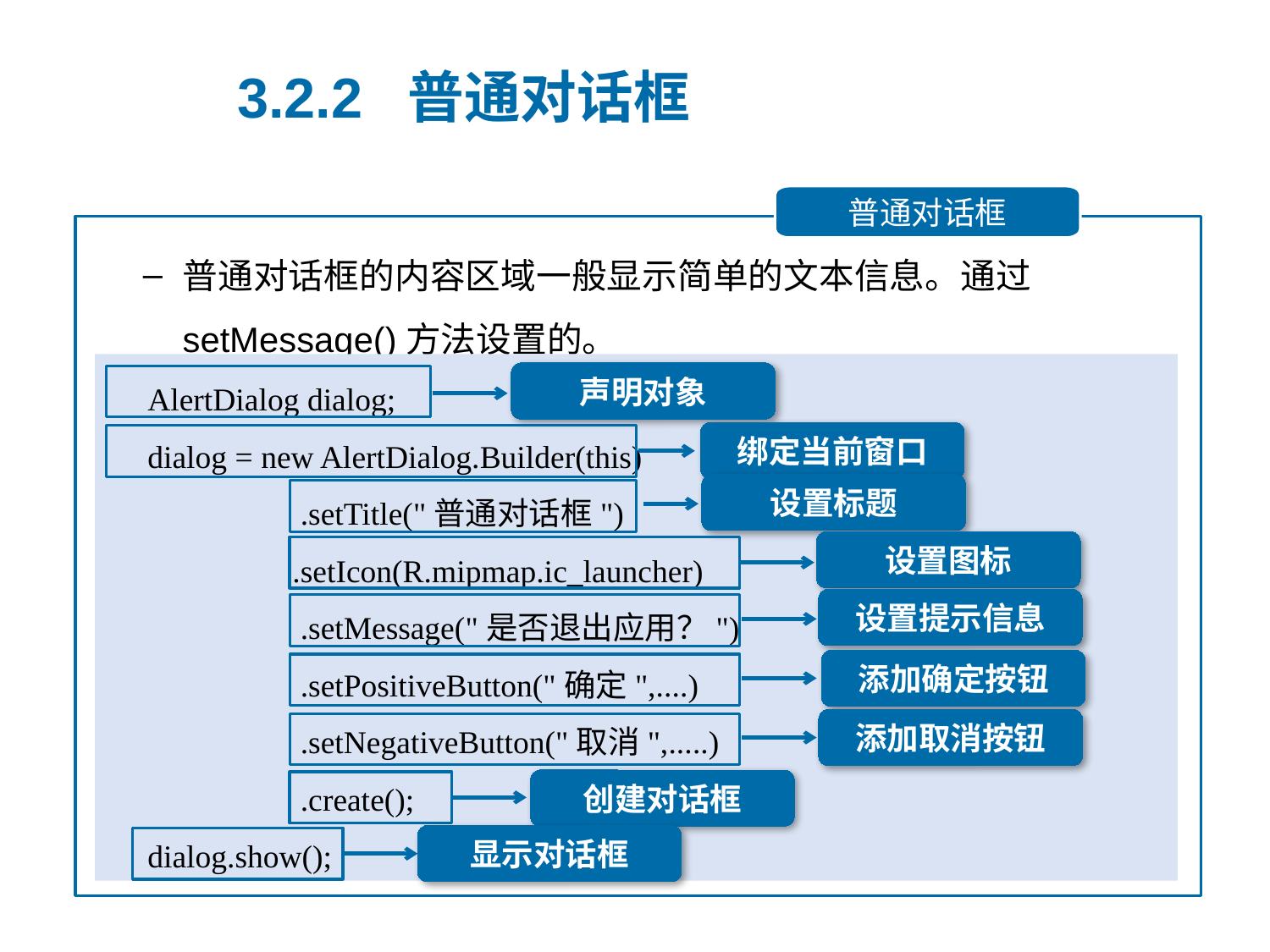

3.2.2  普通对话框

普通对话框

普通对话框的内容区域一般显示简单的文本信息。通过setMessage()方法设置的。
     AlertDialog dialog;
     dialog = new AlertDialog.Builder(this)
                        .setTitle("普通对话框")
                       .setIcon(R.mipmap.ic_launcher)
                        .setMessage("是否退出应用？")
                        .setPositiveButton("确定",....)
                        .setNegativeButton("取消",.....)
                        .create();
     dialog.show();

声明对象

绑定当前窗口
设置标题

设置图标

设置提示信息

添加确定按钮

添加取消按钮

创建对话框

显示对话框